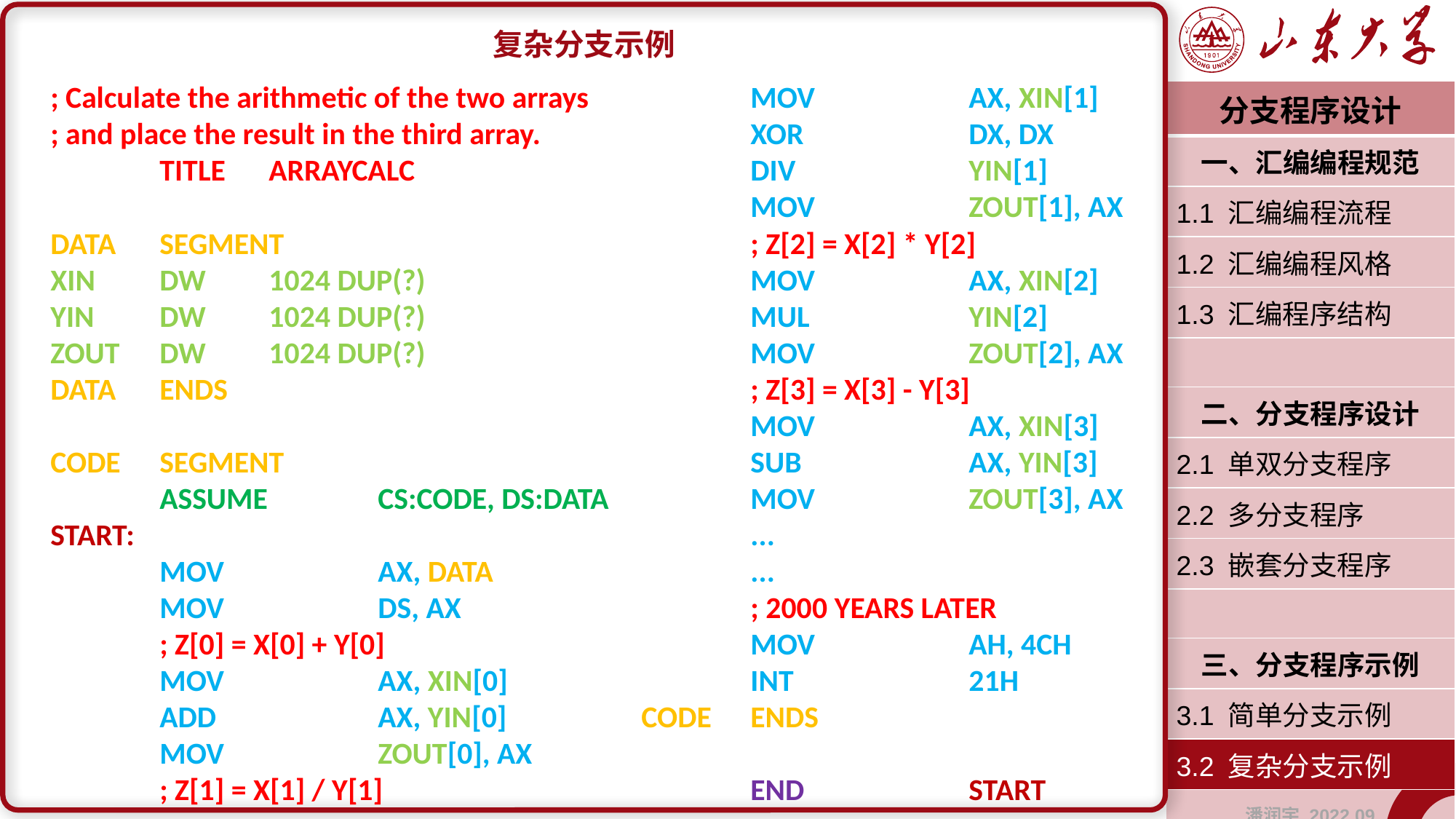

复杂分支示例
; Calculate the arithmetic of the two arrays
; and place the result in the third array.
	TITLE	ARRAYCALC

DATA	SEGMENT
XIN	DW	1024 DUP(?)
YIN	DW	1024 DUP(?)
ZOUT	DW	1024 DUP(?)
DATA	ENDS

CODE	SEGMENT
	ASSUME		CS:CODE, DS:DATA
START:
	MOV		AX, DATA
	MOV		DS, AX
	; Z[0] = X[0] + Y[0]
	MOV		AX, XIN[0]
	ADD		AX, YIN[0]
	MOV		ZOUT[0], AX
	; Z[1] = X[1] / Y[1]
	MOV		AX, XIN[1]
	XOR		DX, DX
	DIV		YIN[1]
	MOV		ZOUT[1], AX
	; Z[2] = X[2] * Y[2]
	MOV		AX, XIN[2]
	MUL		YIN[2]
	MOV		ZOUT[2], AX
	; Z[3] = X[3] - Y[3]
	MOV		AX, XIN[3]
	SUB		AX, YIN[3]
	MOV		ZOUT[3], AX
	...
	...
	; 2000 YEARS LATER
	MOV     		AH, 4CH
	INT		21H
CODE	ENDS

	END		START
| 分支程序设计 |
| --- |
| 一、汇编编程规范 |
| 1.1 汇编编程流程 |
| 1.2 汇编编程风格 |
| 1.3 汇编程序结构 |
|  |
| 二、分支程序设计 |
| 2.1 单双分支程序 |
| 2.2 多分支程序 |
| 2.3 嵌套分支程序 |
|  |
| 三、分支程序示例 |
| 3.1 简单分支示例 |
| 3.2 复杂分支示例 |
| 潘润宇 2022.09 |